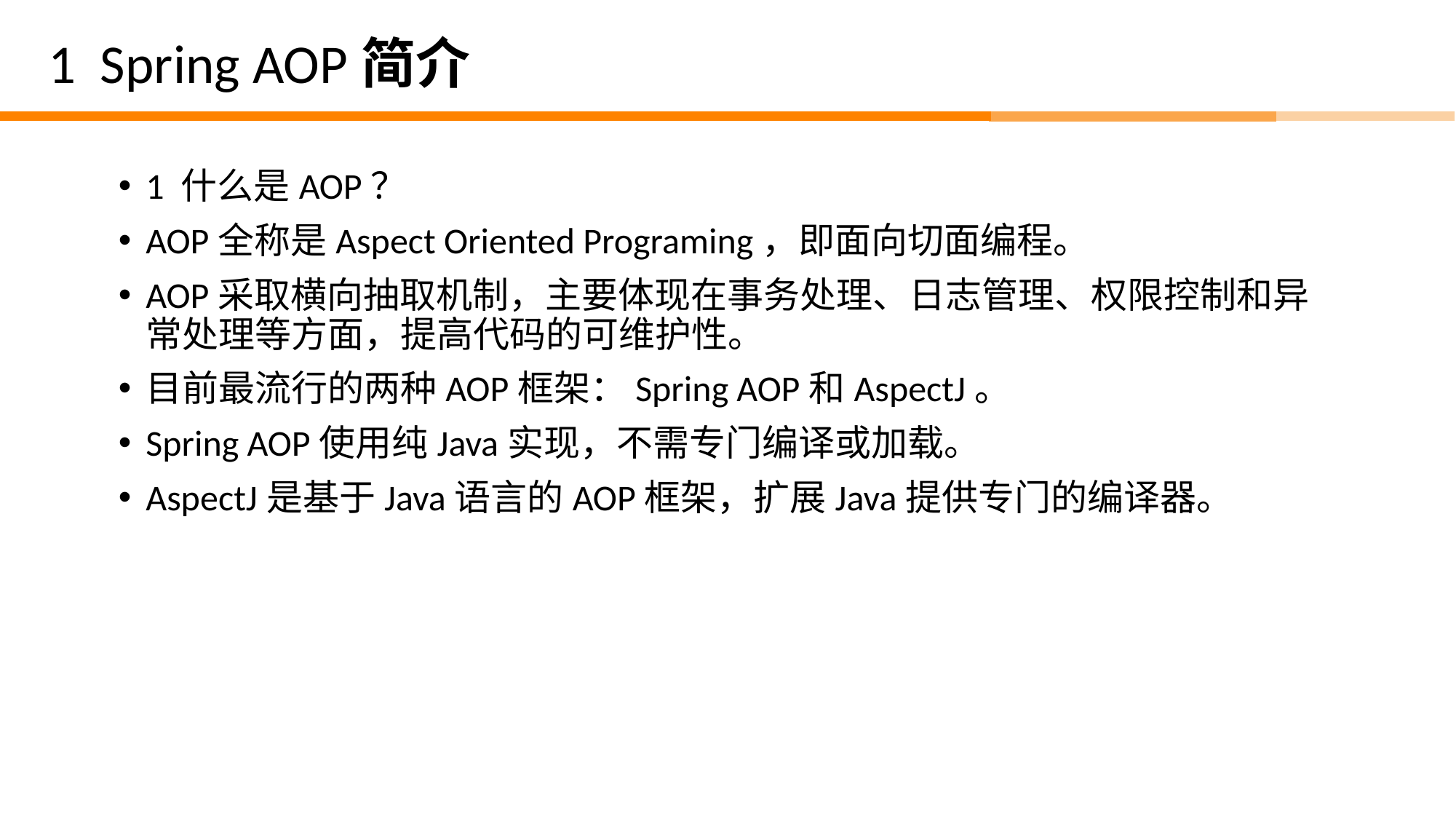

# 1  Spring AOP简介
1 什么是AOP？
AOP全称是Aspect Oriented Programing，即面向切面编程。
AOP采取横向抽取机制，主要体现在事务处理、日志管理、权限控制和异常处理等方面，提高代码的可维护性。
目前最流行的两种AOP框架：Spring AOP和AspectJ。
Spring AOP使用纯Java实现，不需专门编译或加载。
AspectJ是基于Java语言的AOP框架，扩展Java提供专门的编译器。